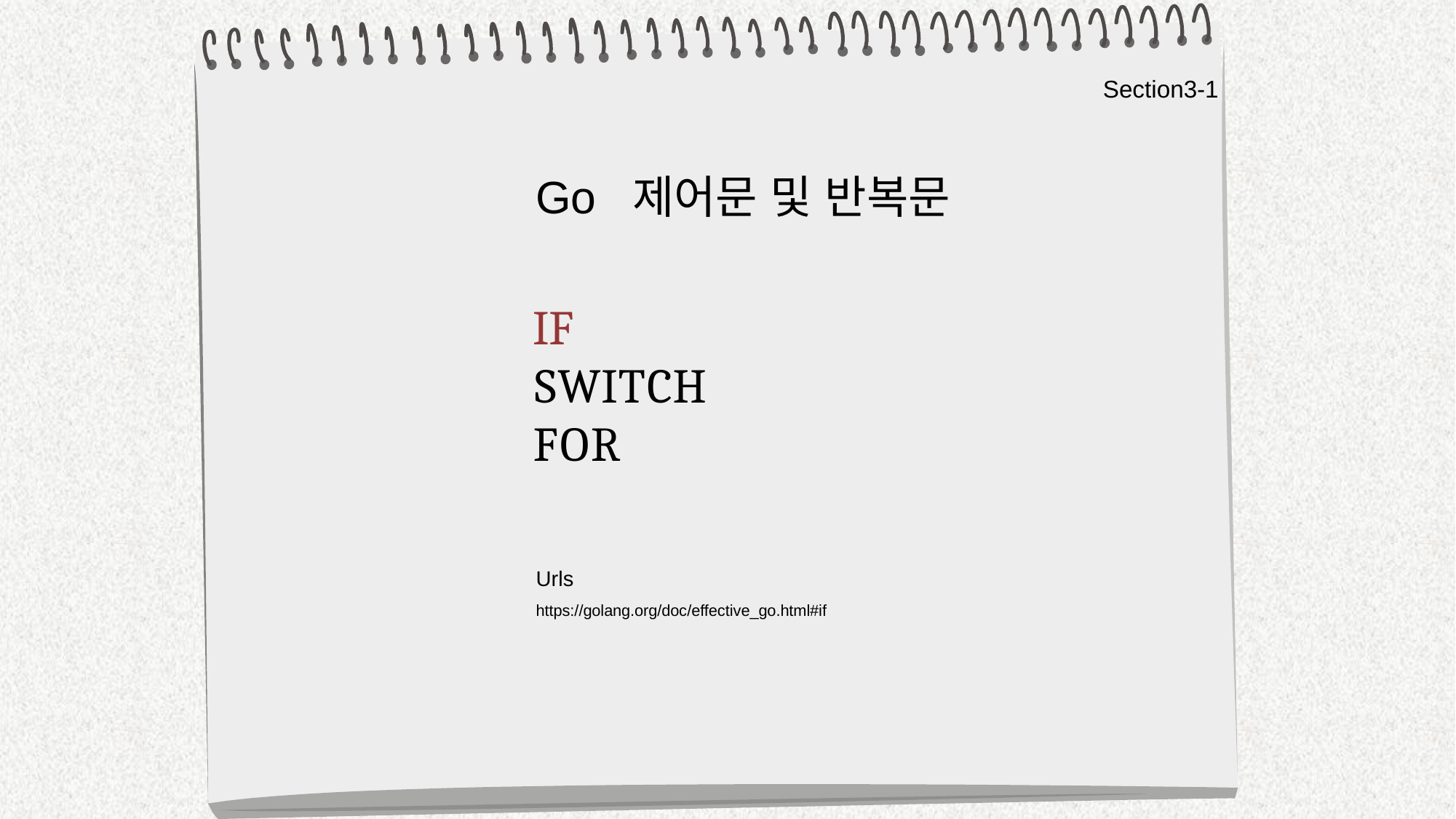

Section3-1
Go  제어문 및 반복문
IF
SWITCH
FOR
Urls
https://golang.org/doc/effective_go.html#if